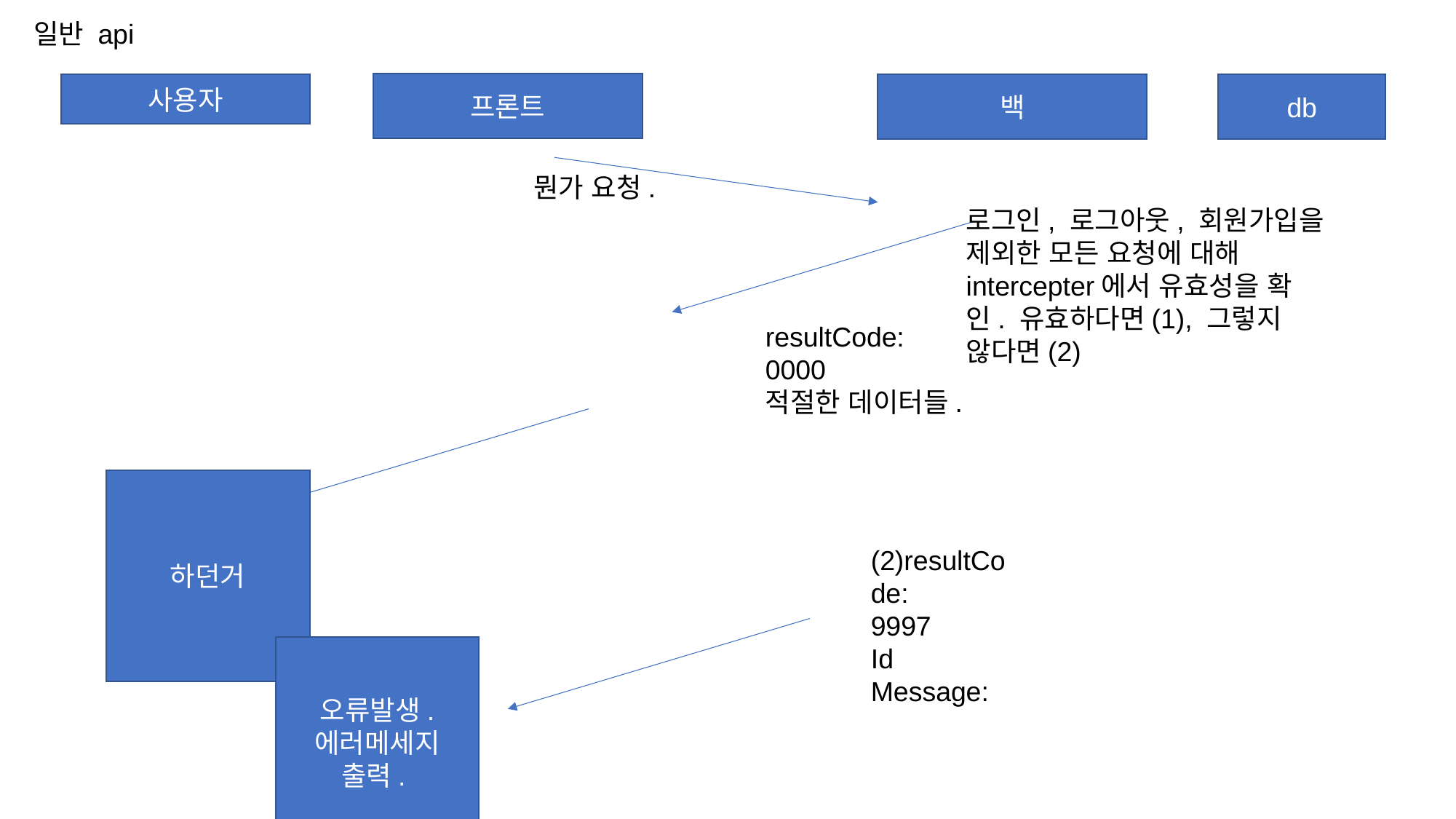

일반 api
프론트
사용자
백
db
뭔가 요청.
로그인, 로그아웃, 회원가입을 제외한 모든 요청에 대해 intercepter에서 유효성을 확인. 유효하다면(1), 그렇지 않다면(2)

resultCode: 0000
적절한 데이터들.
하던거
(2)resultCode:
9997
Id
Message:

오류발생.
에러메세지 출력.